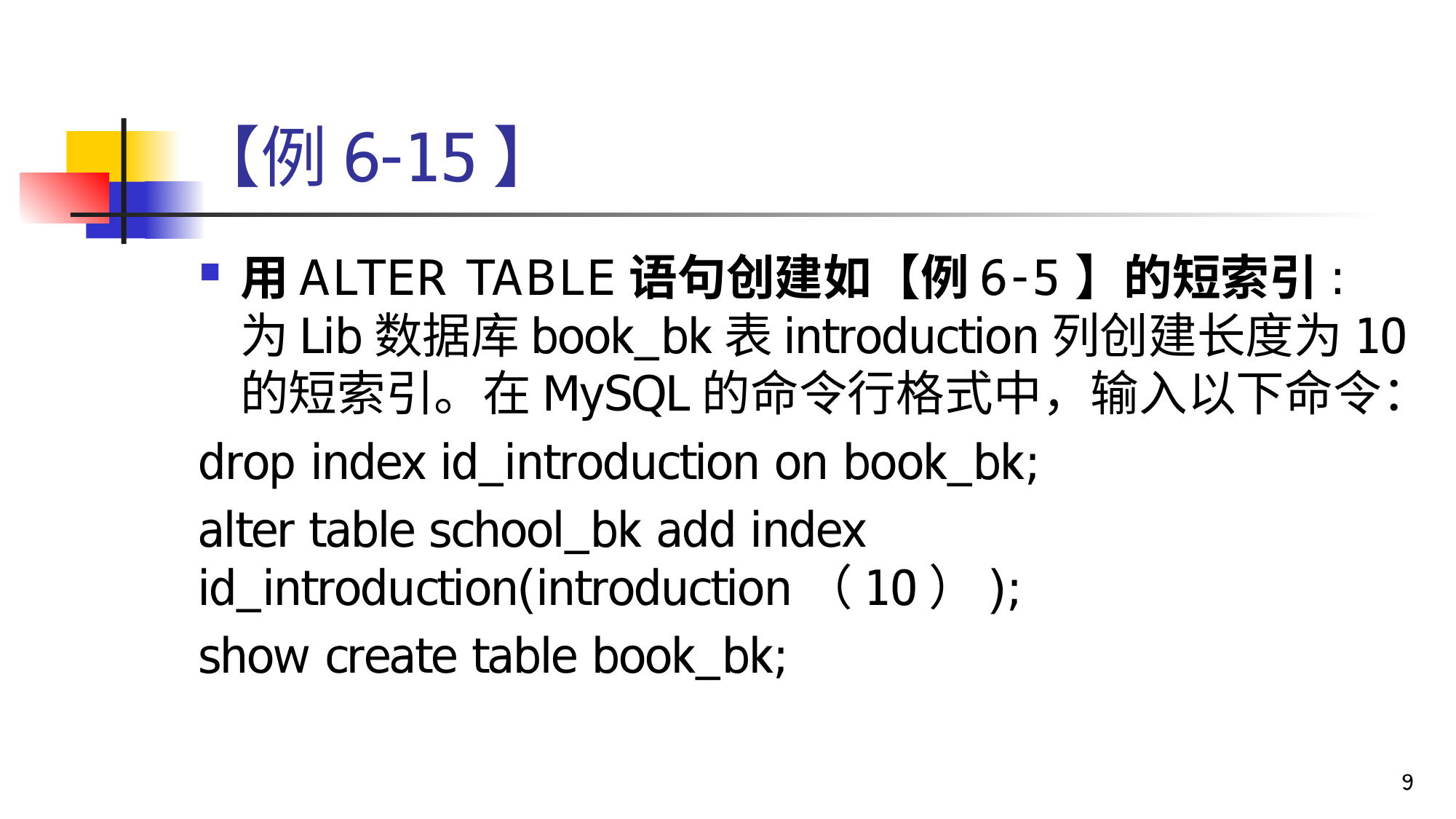

# 【例6-15】
用ALTER TABLE语句创建如【例6-5】的短索引: 为Lib数据库book_bk表introduction列创建长度为10的短索引。在MySQL的命令行格式中，输入以下命令：
drop index id_introduction on book_bk;
alter table school_bk add index id_introduction(introduction（10）);
show create table book_bk;

9